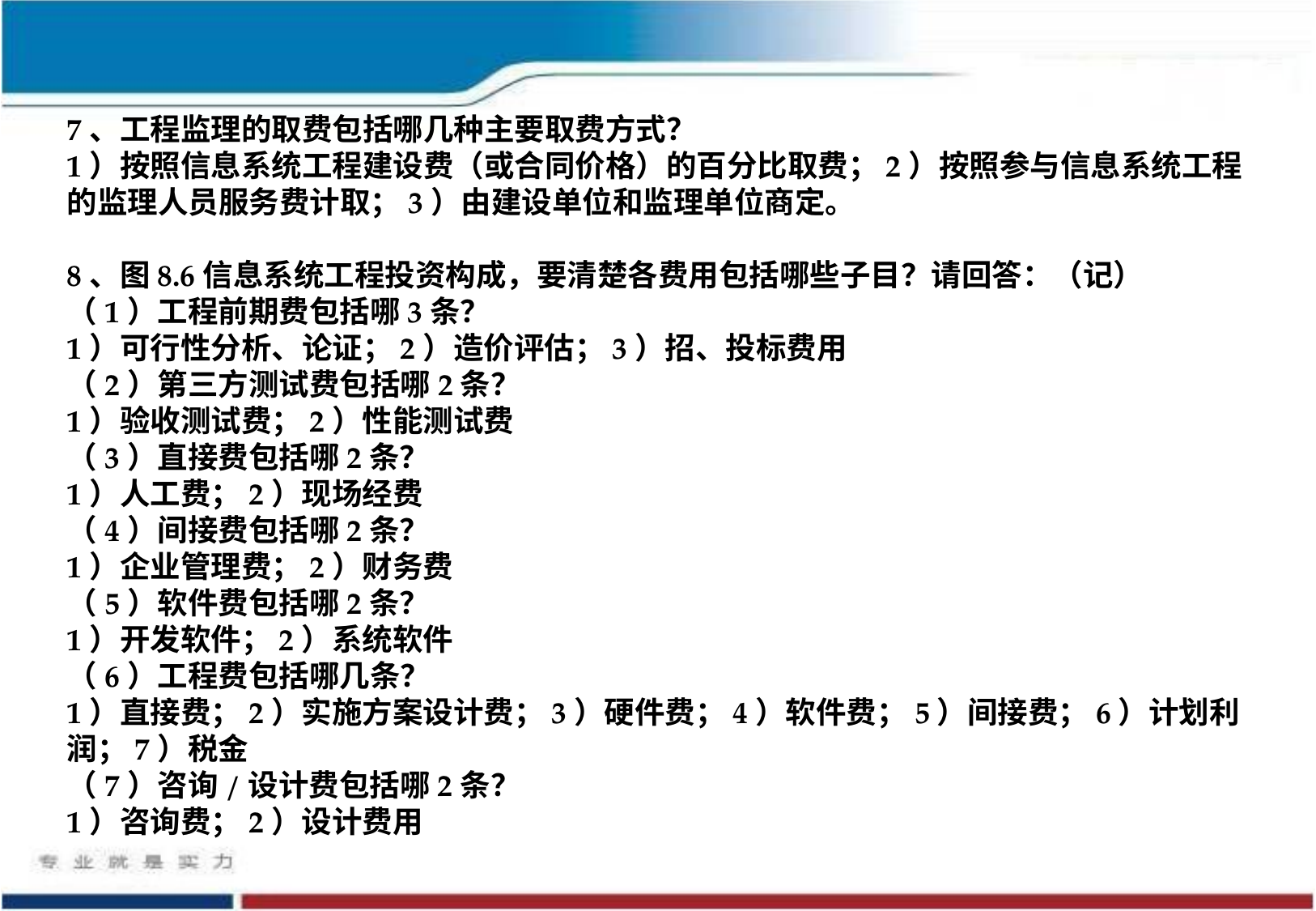

7、工程监理的取费包括哪几种主要取费方式？
1）按照信息系统工程建设费（或合同价格）的百分比取费；2）按照参与信息系统工程的监理人员服务费计取；3）由建设单位和监理单位商定。

8、图8.6信息系统工程投资构成，要清楚各费用包括哪些子目？请回答：（记）
（1）工程前期费包括哪3条？
1）可行性分析、论证；2）造价评估；3）招、投标费用
（2）第三方测试费包括哪2条？
1）验收测试费；2）性能测试费
（3）直接费包括哪2条？
1）人工费；2）现场经费
（4）间接费包括哪2条？
1）企业管理费；2）财务费
（5）软件费包括哪2条？
1）开发软件；2）系统软件
（6）工程费包括哪几条？
1）直接费；2）实施方案设计费；3）硬件费；4）软件费；5）间接费；6）计划利润；7）税金
（7）咨询/设计费包括哪2条？
1）咨询费；2）设计费用